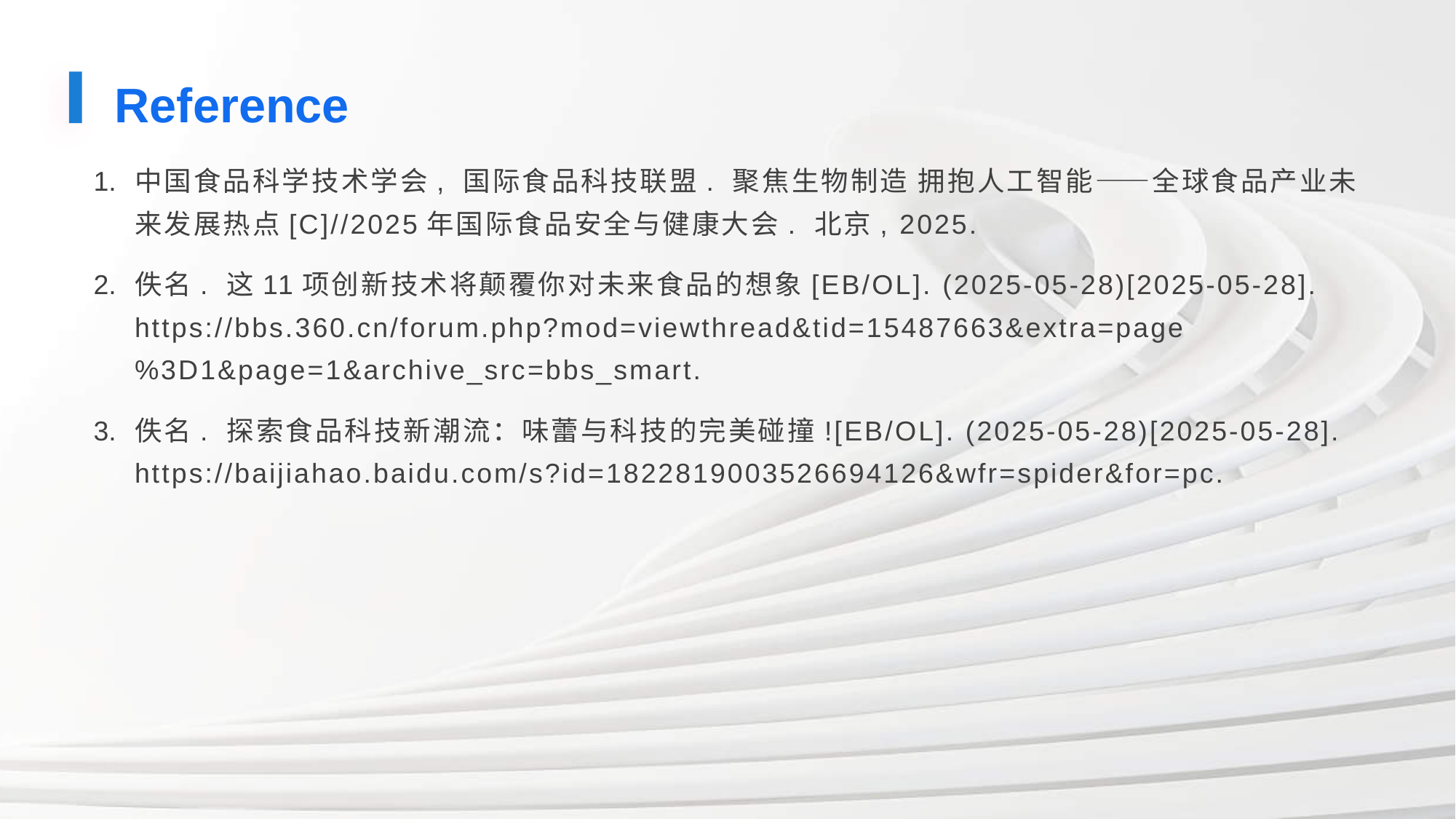

Reference
中国食品科学技术学会, 国际食品科技联盟. 聚焦生物制造 拥抱人工智能——全球食品产业未来发展热点[C]//2025年国际食品安全与健康大会. 北京, 2025.
佚名. 这11项创新技术将颠覆你对未来食品的想象[EB/OL]. (2025-05-28)[2025-05-28]. https://bbs.360.cn/forum.php?mod=viewthread&tid=15487663&extra=page%3D1&page=1&archive_src=bbs_smart.
佚名. 探索食品科技新潮流：味蕾与科技的完美碰撞![EB/OL]. (2025-05-28)[2025-05-28]. https://baijiahao.baidu.com/s?id=1822819003526694126&wfr=spider&for=pc.